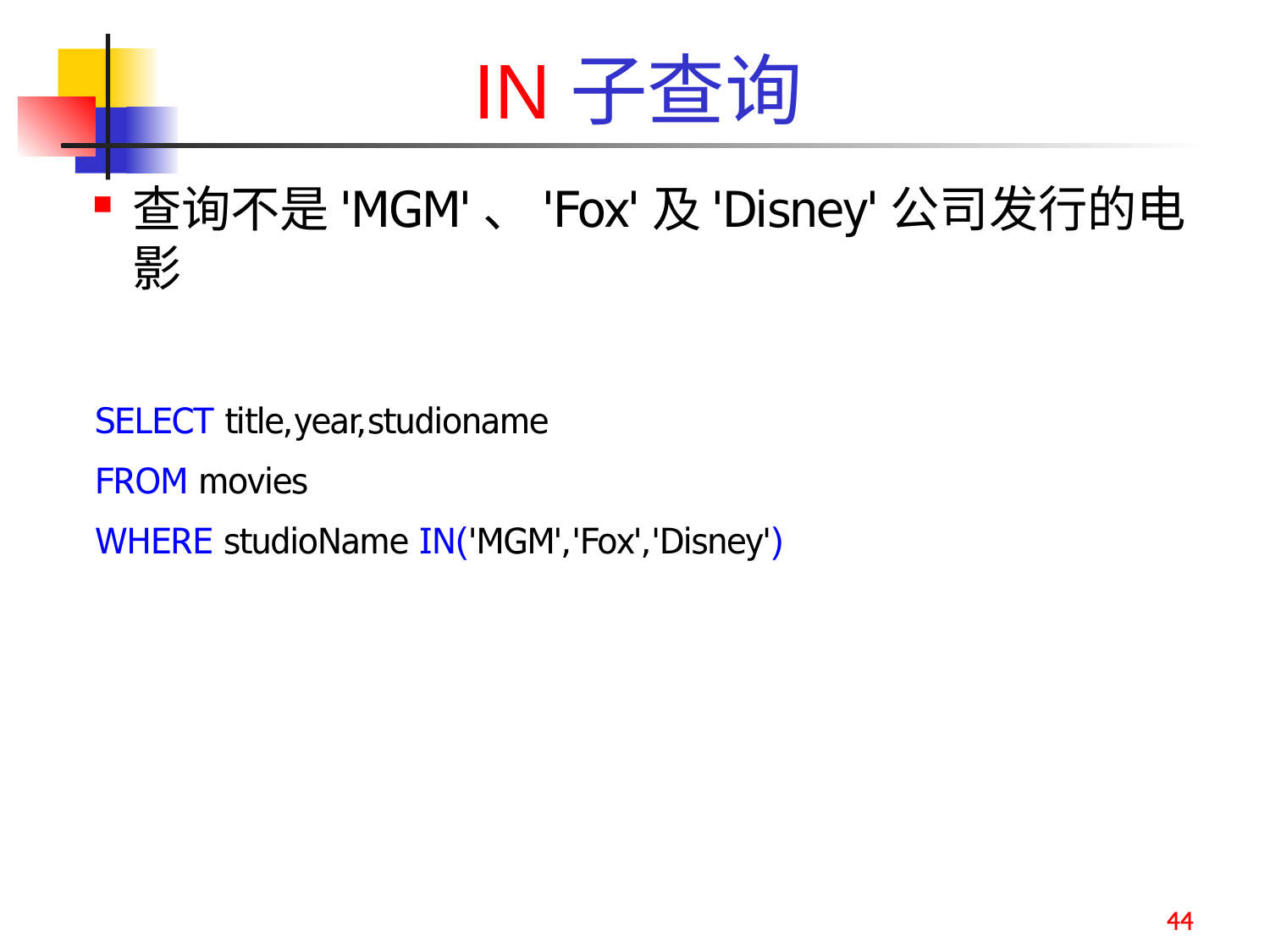

# IN子查询
查询不是'MGM'、'Fox'及'Disney'公司发行的电影

SELECT title,year,studioname
FROM movies
WHERE studioName IN('MGM','Fox','Disney')
44